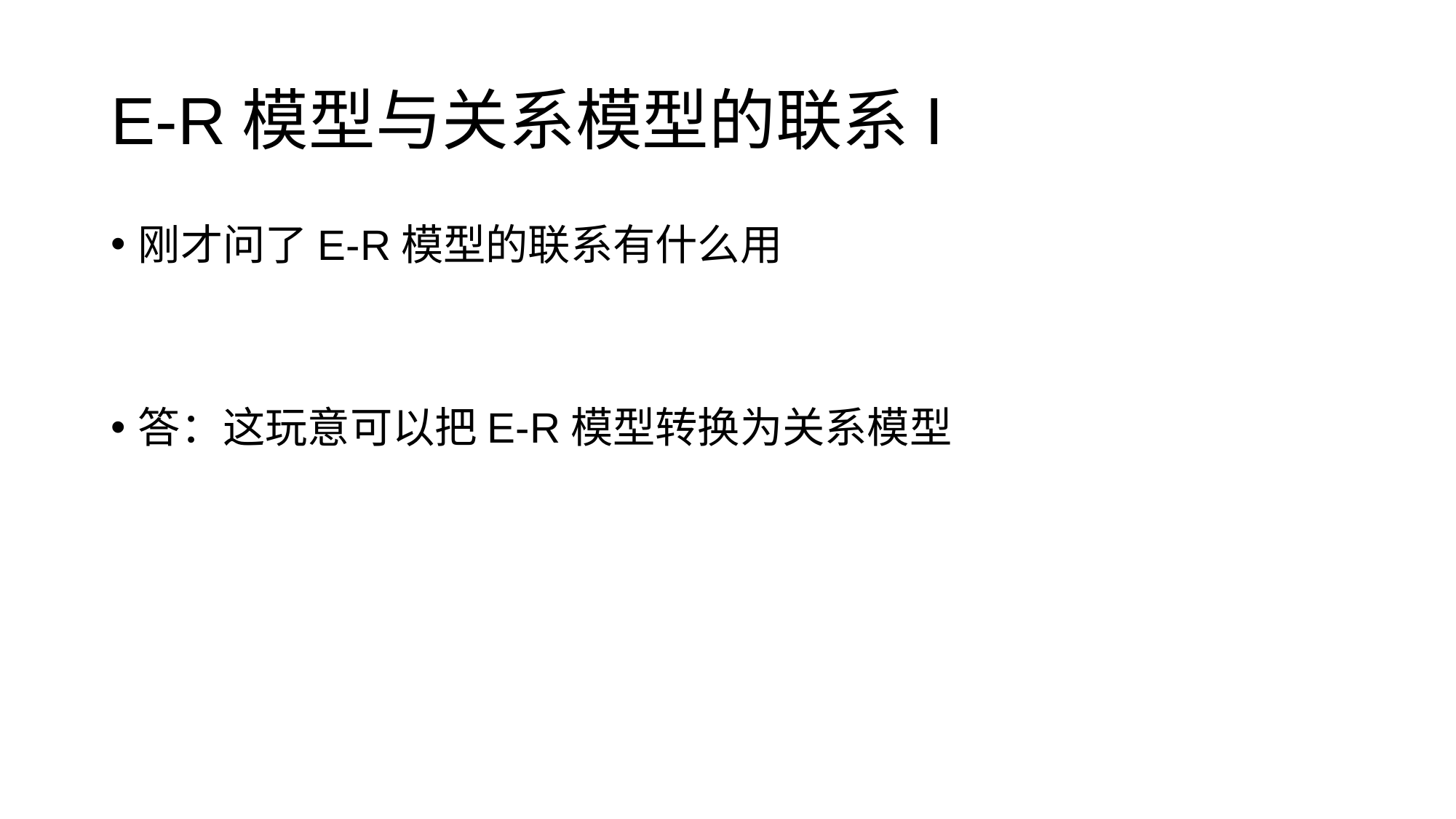

# E-R模型与关系模型的联系I
刚才问了E-R模型的联系有什么用

答：这玩意可以把E-R模型转换为关系模型